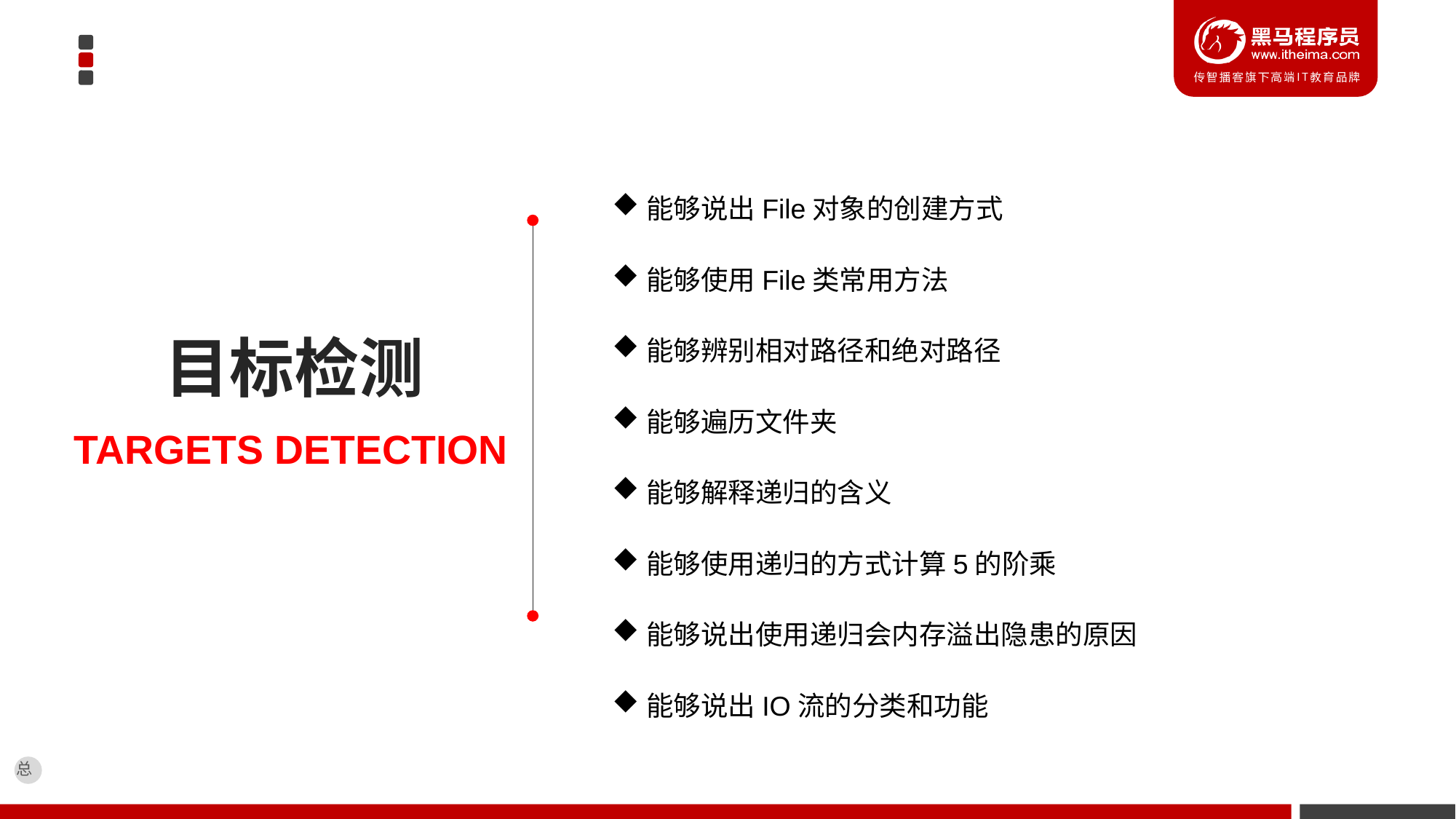

能够说出File对象的创建方式
能够使用File类常用方法
能够辨别相对路径和绝对路径
能够遍历文件夹
能够解释递归的含义
能够使用递归的方式计算5的阶乘
能够说出使用递归会内存溢出隐患的原因
能够说出IO流的分类和功能

目标检测
TARGETS DETECTION

总